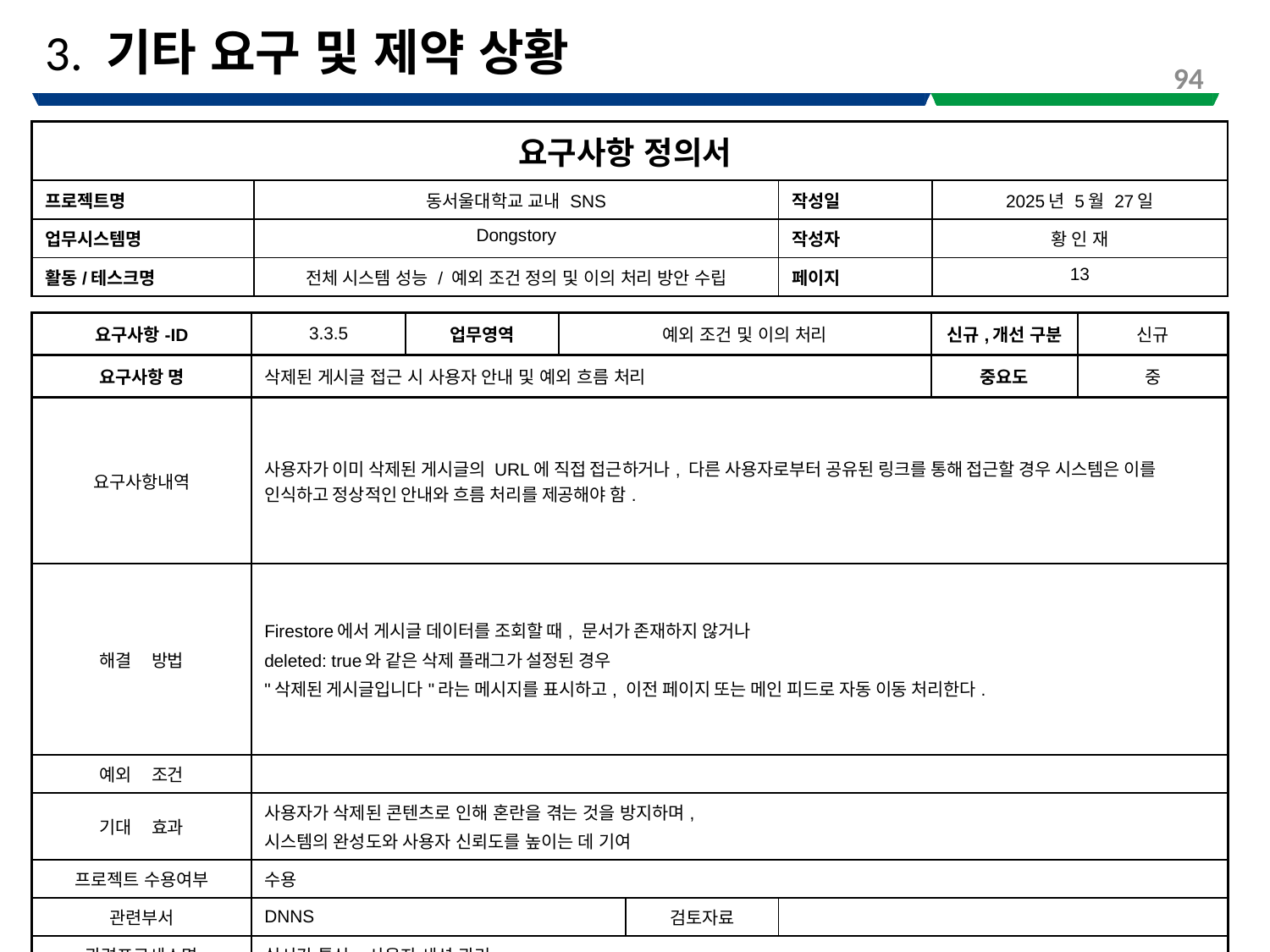

# 3. 기타 요구 및 제약 상황
94
| 요구사항 정의서 |  |  |  |
| --- | --- | --- | --- |
| 프로젝트명 | 동서울대학교 교내 SNS | 작성일 | 2025년 5월 27일 |
| 업무시스템명 | Dongstory | 작성자 | 황 인 재 |
| 활동/테스크명 | 전체 시스템 성능 / 예외 조건 정의 및 이의 처리 방안 수립 | 페이지 | 13 |
| 요구사항-ID | 3.3.5 | 업무영역 | 예외 조건 및 이의 처리 |  |  | 신규,개선 구분 | 신규 |
| --- | --- | --- | --- | --- | --- | --- | --- |
| 요구사항 명 | 삭제된 게시글 접근 시 사용자 안내 및 예외 흐름 처리 |  |  |  |  | 중요도 | 중 |
| 요구사항내역 | 사용자가 이미 삭제된 게시글의 URL에 직접 접근하거나, 다른 사용자로부터 공유된 링크를 통해 접근할 경우 시스템은 이를 인식하고 정상적인 안내와 흐름 처리를 제공해야 함. |  |  |  |  |  |  |
| 해결 방법 | Firestore에서 게시글 데이터를 조회할 때, 문서가 존재하지 않거나 deleted: true와 같은 삭제 플래그가 설정된 경우 "삭제된 게시글입니다"라는 메시지를 표시하고, 이전 페이지 또는 메인 피드로 자동 이동 처리한다. |  |  |  |  |  |  |
| 예외 조건 |  |  |  |  |  |  |  |
| 기대 효과 | 사용자가 삭제된 콘텐츠로 인해 혼란을 겪는 것을 방지하며, 시스템의 완성도와 사용자 신뢰도를 높이는 데 기여 |  |  |  |  |  |  |
| 프로젝트 수용여부 | 수용 |  |  |  |  |  |  |
| 관련부서 | DNNS |  |  | 검토자료 |  |  |  |
| 관련프로세스명 | 실시간 통신, 사용자 세션 관리 |  |  |  |  |  |  |